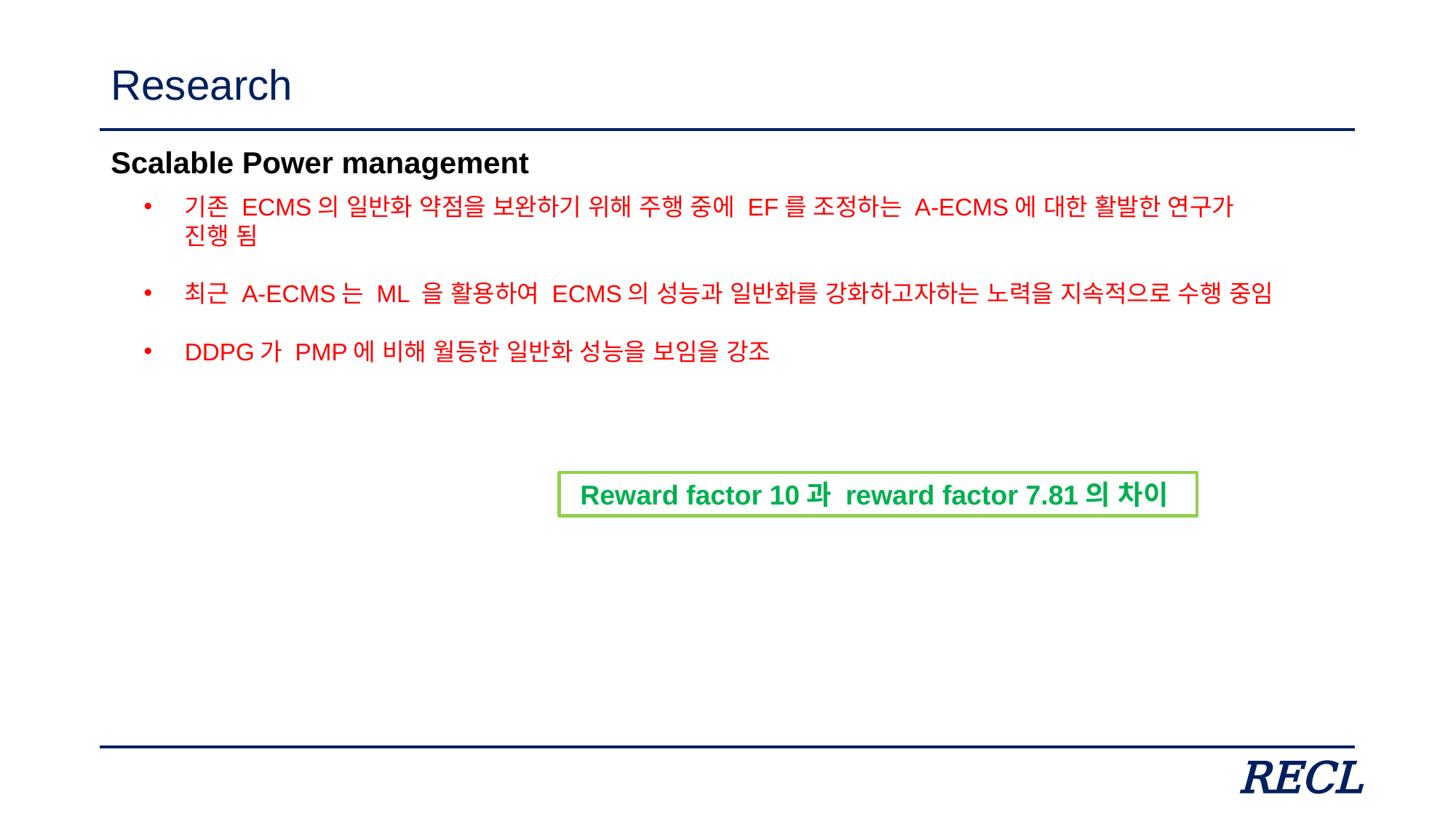

# Research
Scalable Power management

기존 ECMS의 일반화 약점을 보완하기 위해 주행 중에 EF를 조정하는 A-ECMS에 대한 활발한 연구가
진행 됨

최근 A-ECMS는 ML 을 활용하여 ECMS의 성능과 일반화를 강화하고자하는 노력을 지속적으로 수행 중임

DDPG가 PMP에 비해 월등한 일반화 성능을 보임을 강조

Reward factor 10과 reward factor 7.81의 차이
RECL